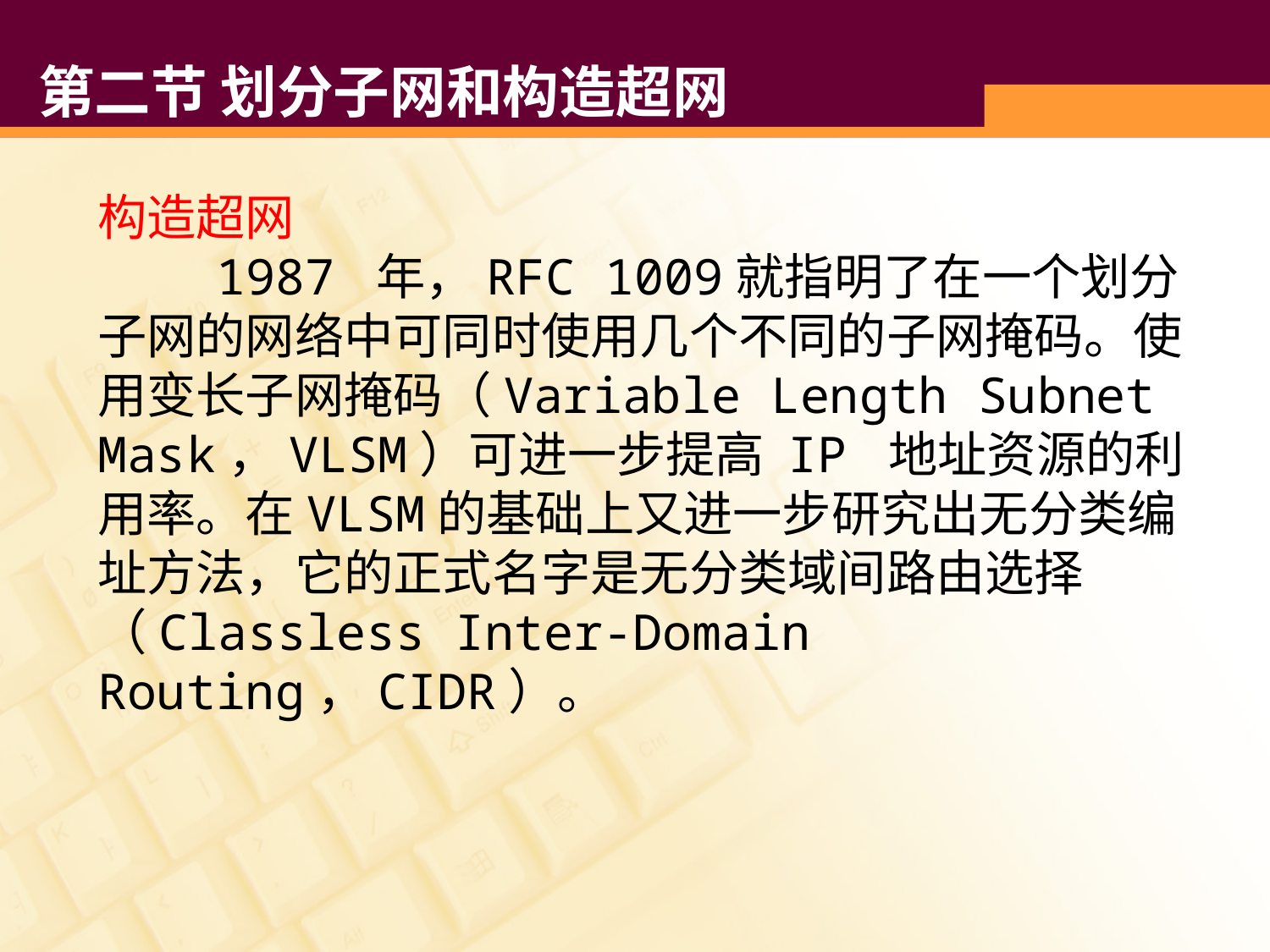

# 第二节 划分子网和构造超网
构造超网
    1987 年，RFC 1009就指明了在一个划分子网的网络中可同时使用几个不同的子网掩码。使用变长子网掩码（Variable Length Subnet Mask，VLSM）可进一步提高 IP 地址资源的利用率。在VLSM的基础上又进一步研究出无分类编址方法，它的正式名字是无分类域间路由选择（Classless Inter-Domain Routing，CIDR）。